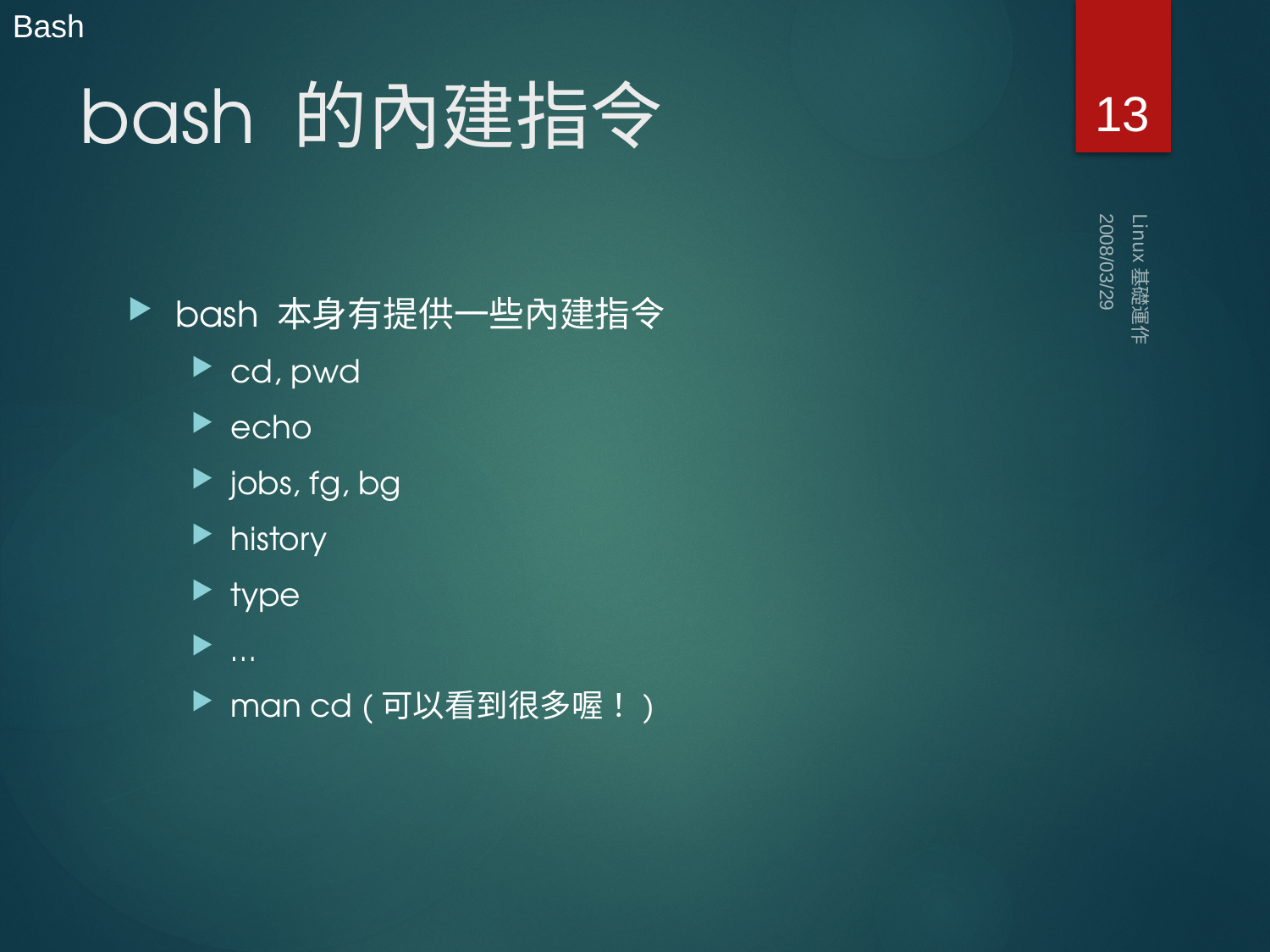

Bash
13
# bash 的內建指令
2008/03/29
bash 本身有提供一些內建指令
cd, pwd
echo
jobs, fg, bg
history
type
…
man cd (可以看到很多喔！)
Linux 基礎運作